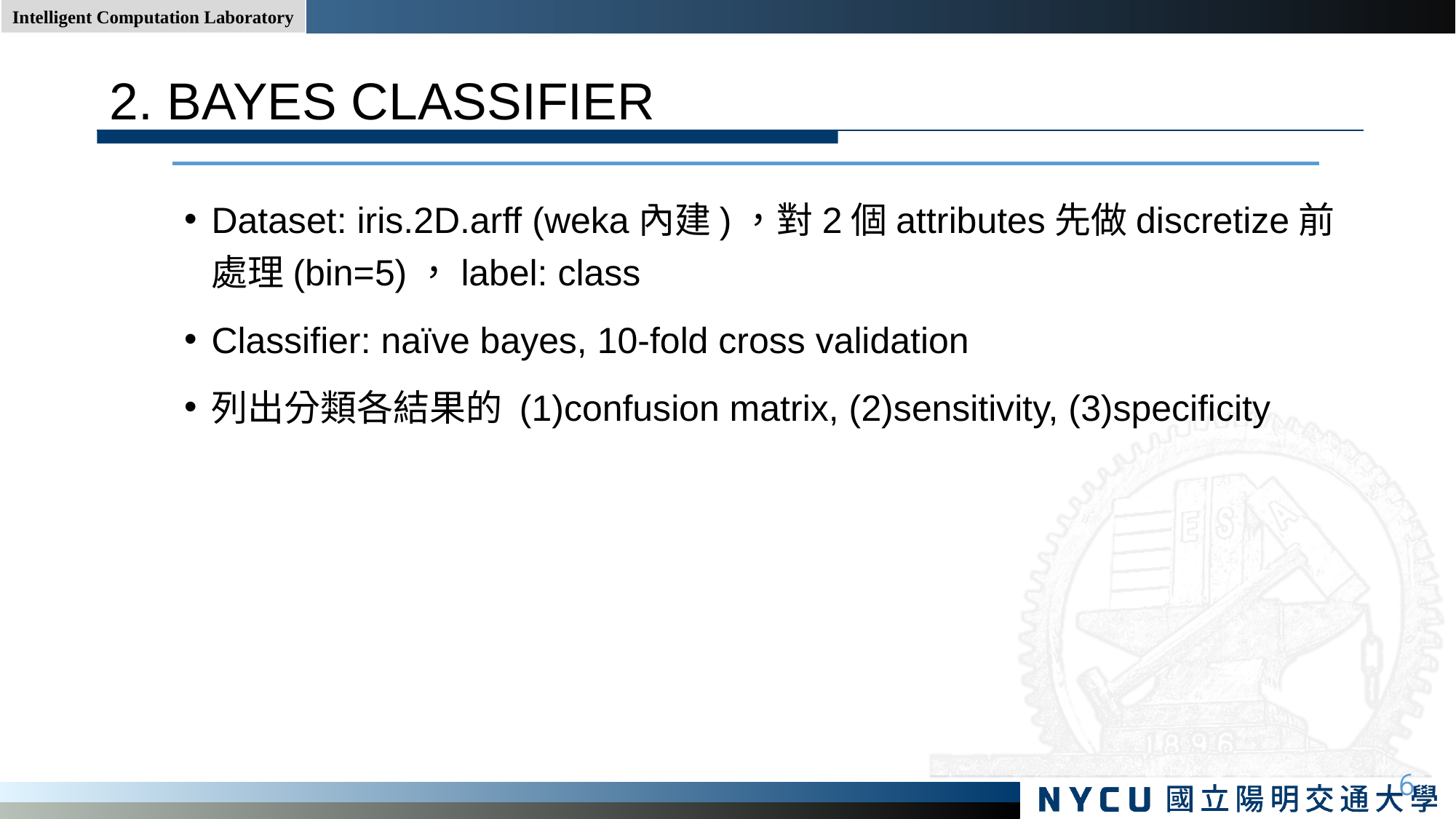

# 2. BAYES CLASSIFIER
Dataset: iris.2D.arff (weka內建)，對2個attributes先做discretize前處理(bin=5)，label: class
Classifier: naïve bayes, 10-fold cross validation
列出分類各結果的 (1)confusion matrix, (2)sensitivity, (3)specificity